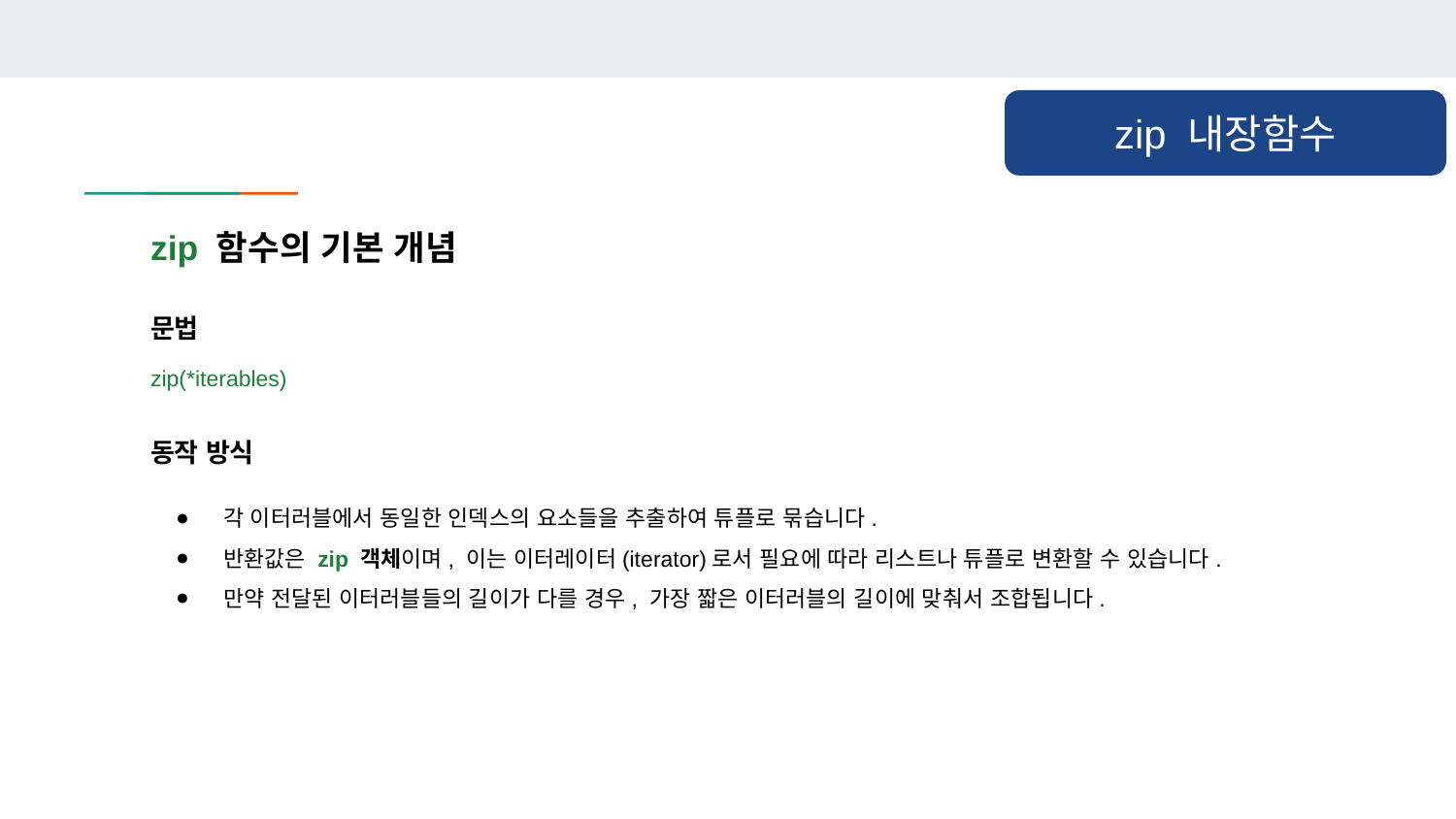

zip 내장함수
zip 함수의 기본 개념
문법
zip(*iterables)
동작 방식
각 이터러블에서 동일한 인덱스의 요소들을 추출하여 튜플로 묶습니다.
반환값은 zip 객체이며, 이는 이터레이터(iterator)로서 필요에 따라 리스트나 튜플로 변환할 수 있습니다.
만약 전달된 이터러블들의 길이가 다를 경우, 가장 짧은 이터러블의 길이에 맞춰서 조합됩니다.